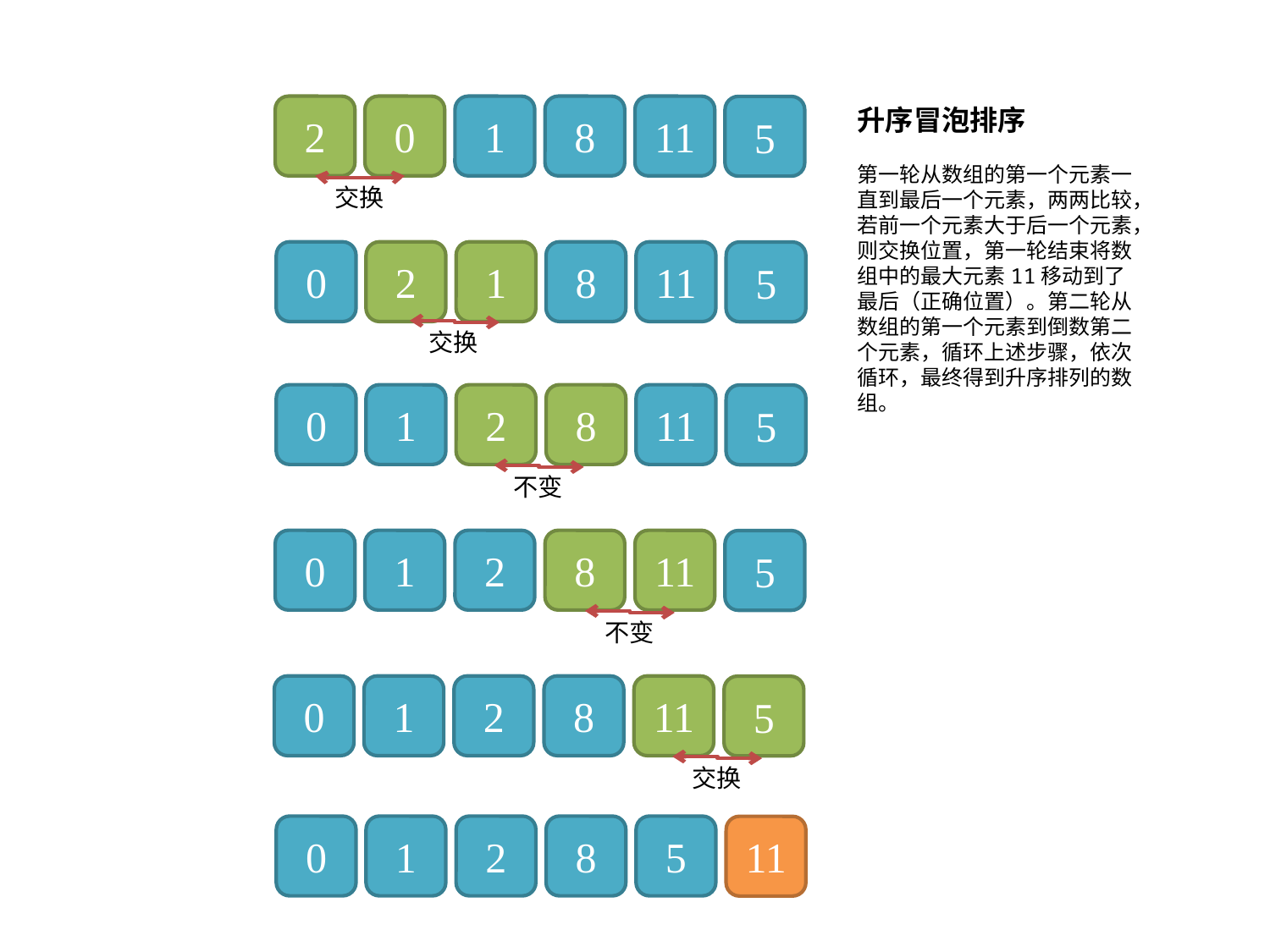

升序冒泡排序

第一轮从数组的第一个元素一直到最后一个元素，两两比较，若前一个元素大于后一个元素，则交换位置，第一轮结束将数组中的最大元素11移动到了最后（正确位置）。第二轮从数组的第一个元素到倒数第二个元素，循环上述步骤，依次循环，最终得到升序排列的数组。
2
0
1
8
11
5
交换
0
2
1
8
11
5
交换
0
1
2
8
11
5
不变
0
1
2
8
11
5
不变
0
1
2
8
11
5
交换
0
1
2
8
5
11